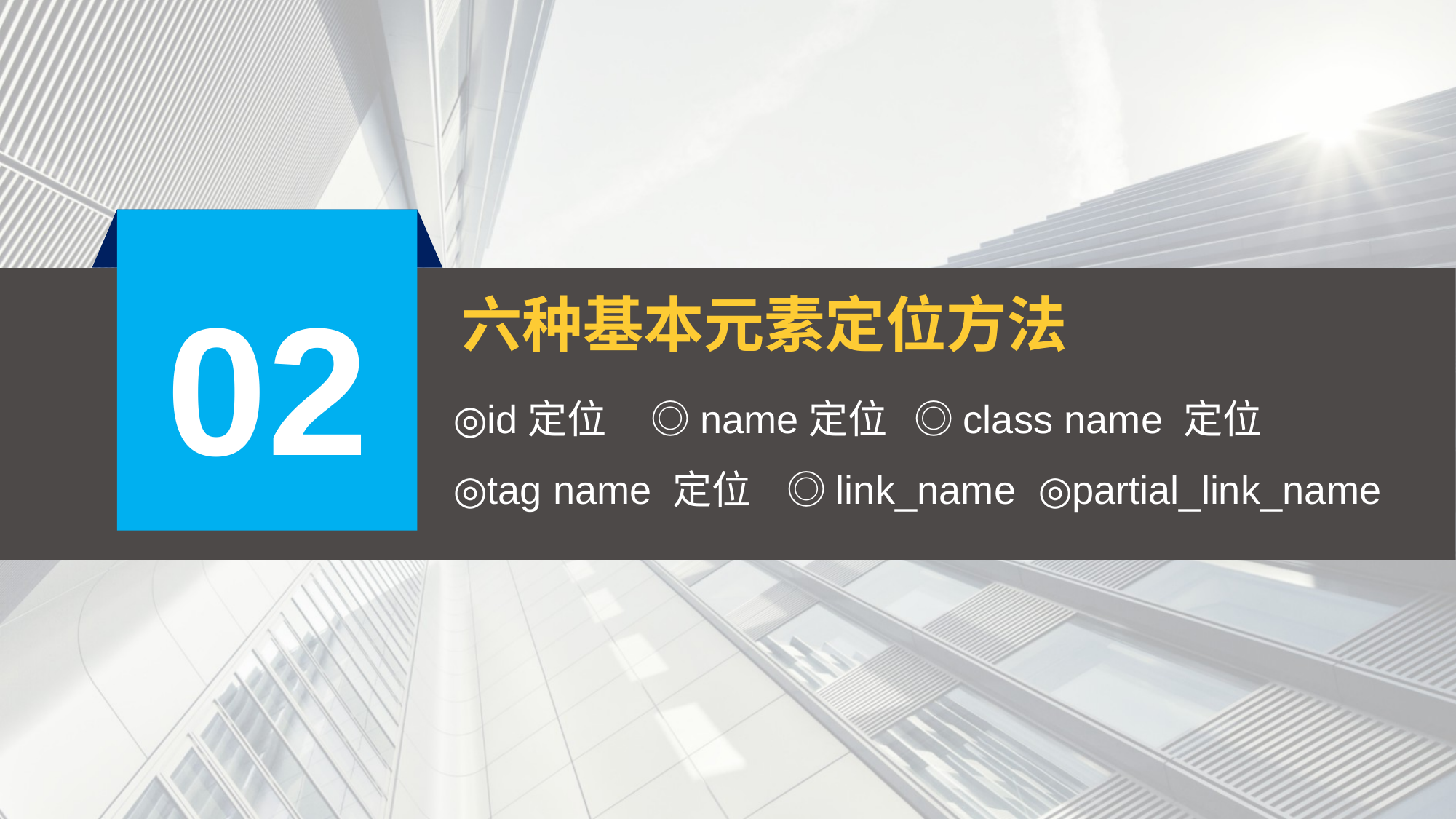

02
六种基本元素定位方法
◎id定位     ◎name定位   ◎class name 定位
◎tag name 定位    ◎link_name  ◎partial_link_name